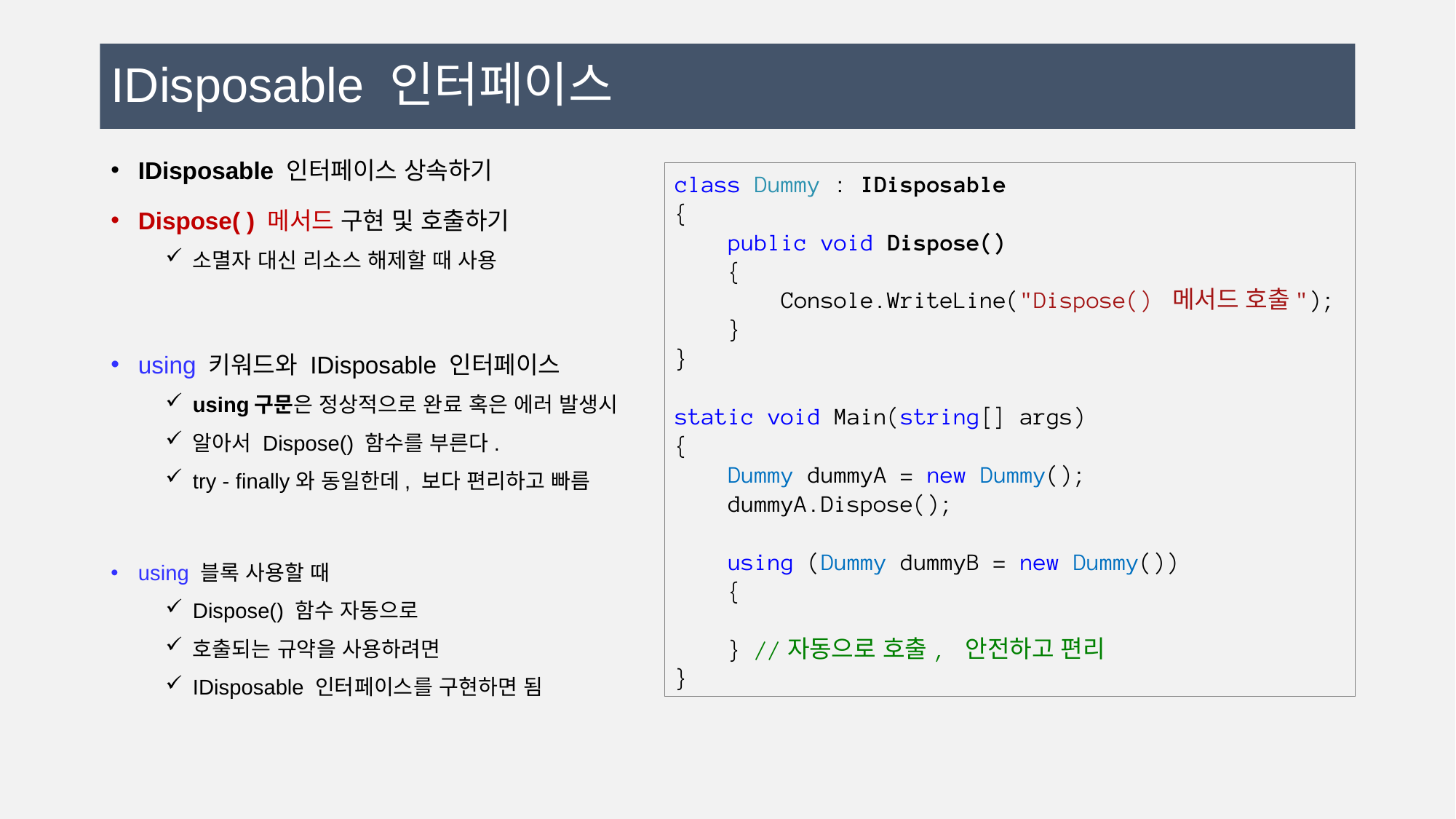

# IDisposable 인터페이스
IDisposable 인터페이스 상속하기
Dispose( ) 메서드 구현 및 호출하기
소멸자 대신 리소스 해제할 때 사용

using 키워드와 IDisposable 인터페이스
using구문은 정상적으로 완료 혹은 에러 발생시
알아서 Dispose() 함수를 부른다.
try - finally와 동일한데, 보다 편리하고 빠름

using 블록 사용할 때
Dispose() 함수 자동으로
호출되는 규약을 사용하려면
IDisposable 인터페이스를 구현하면 됨

class Dummy : IDisposable
{
    public void Dispose()
    {
        Console.WriteLine("Dispose() 메서드 호출");
    }
}

static void Main(string[] args)
{
    Dummy dummyA = new Dummy();
    dummyA.Dispose();

    using (Dummy dummyB = new Dummy())
    {

    } //자동으로 호출, 안전하고 편리
}